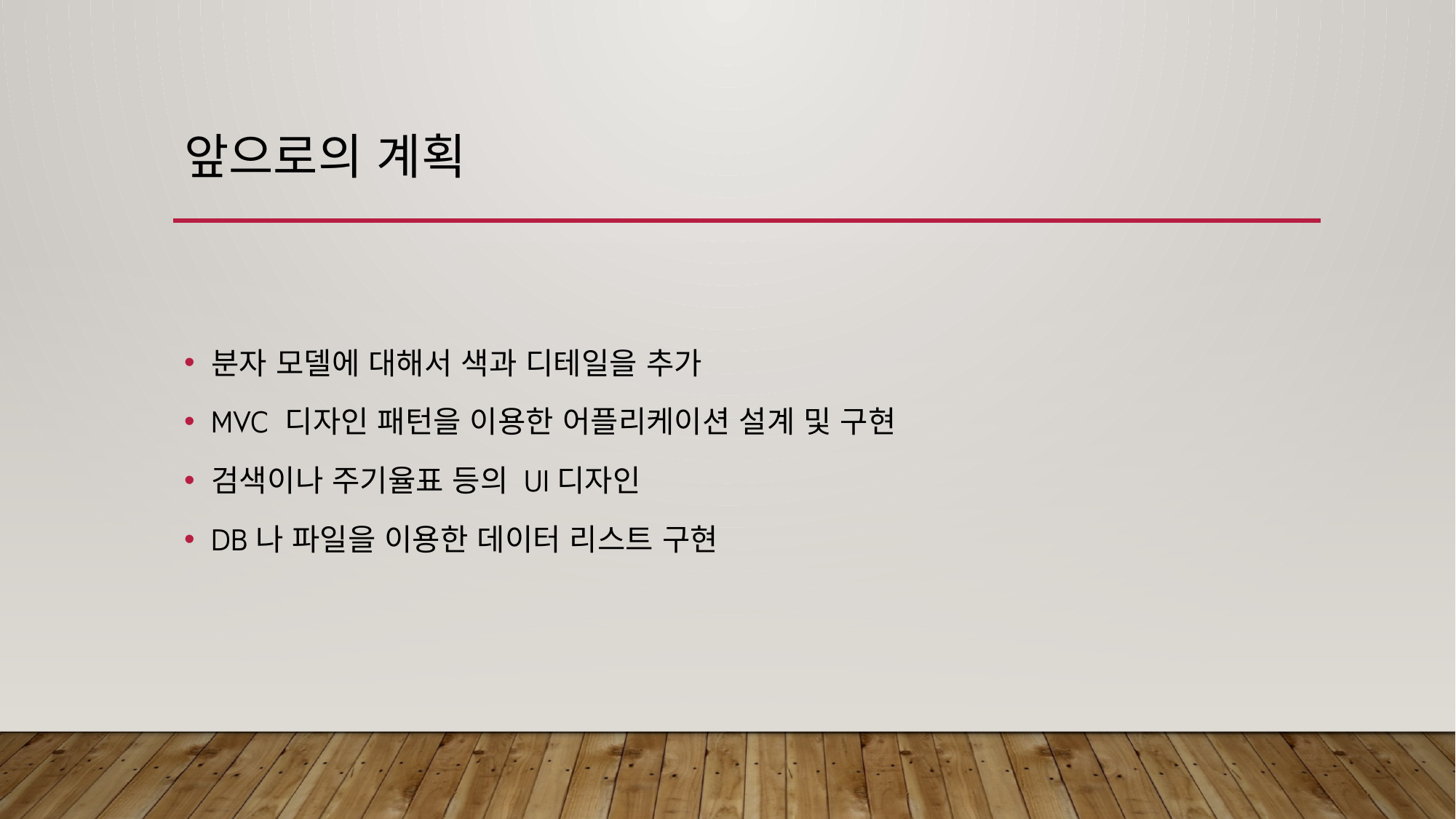

# 앞으로의 계획
분자 모델에 대해서 색과 디테일을 추가
MVC 디자인 패턴을 이용한 어플리케이션 설계 및 구현
검색이나 주기율표 등의 UI디자인
DB나 파일을 이용한 데이터 리스트 구현